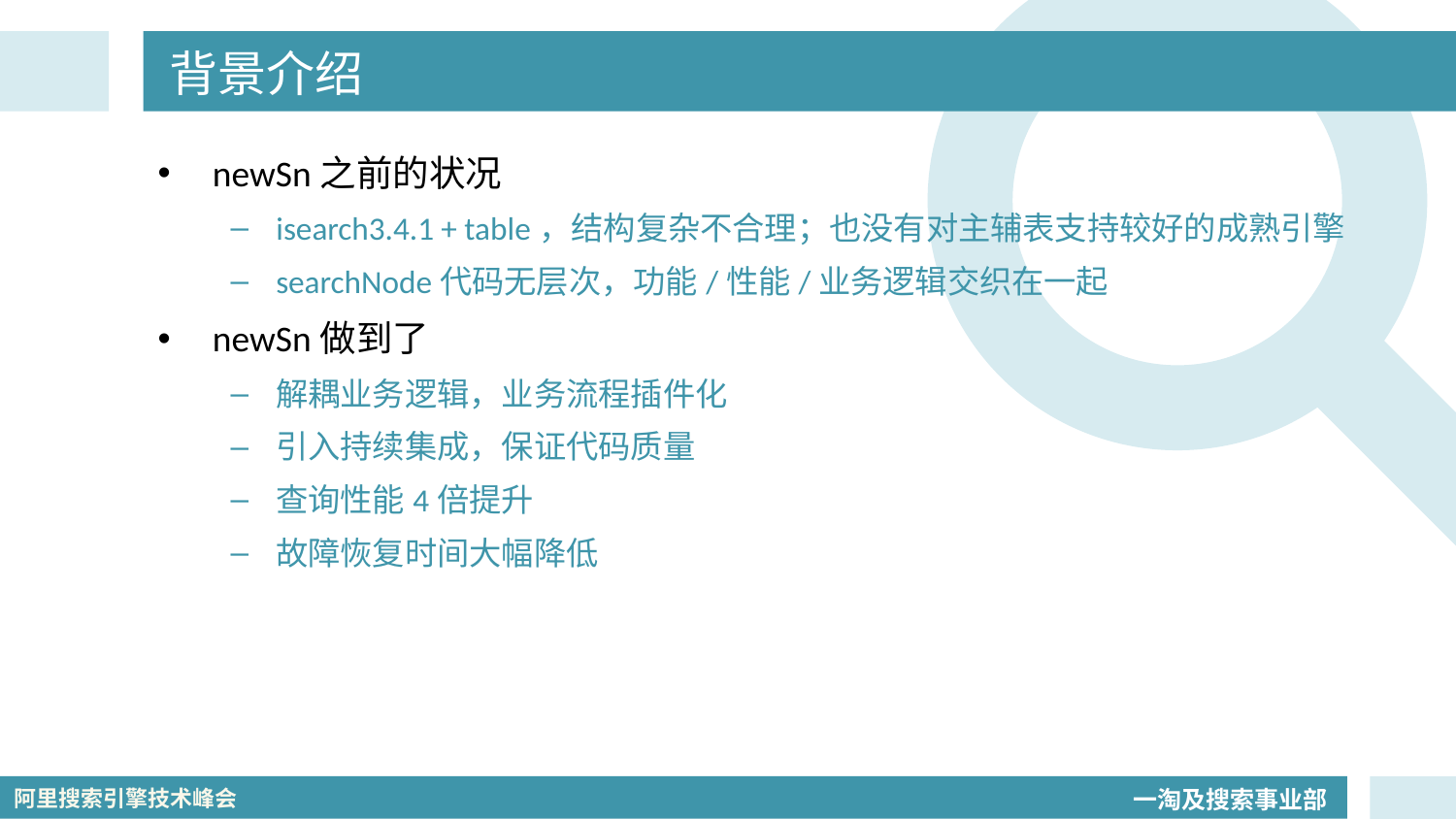

# 背景介绍
newSn之前的状况
isearch3.4.1 + table，结构复杂不合理；也没有对主辅表支持较好的成熟引擎
searchNode代码无层次，功能/性能/业务逻辑交织在一起
newSn做到了
解耦业务逻辑，业务流程插件化
引入持续集成，保证代码质量
查询性能4倍提升
故障恢复时间大幅降低